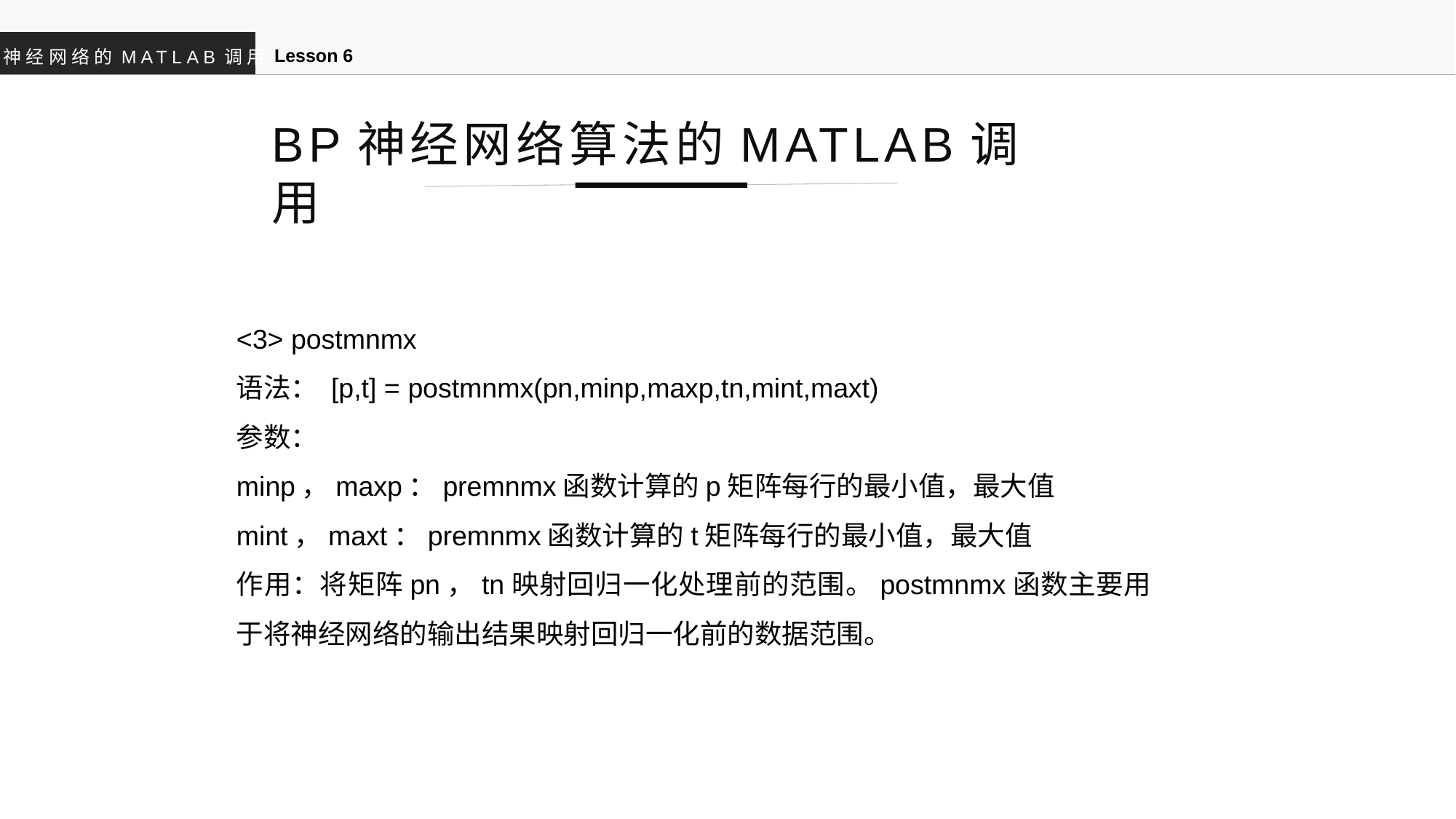

Lesson 6
神经网络的MATLAB调用
BP神经网络算法的MATLAB调用

<3> postmnmx
语法： [p,t] = postmnmx(pn,minp,maxp,tn,mint,maxt)
参数：
minp，maxp：premnmx函数计算的p矩阵每行的最小值，最大值
mint，maxt：premnmx函数计算的t矩阵每行的最小值，最大值
作用：将矩阵pn，tn映射回归一化处理前的范围。postmnmx函数主要用于将神经网络的输出结果映射回归一化前的数据范围。